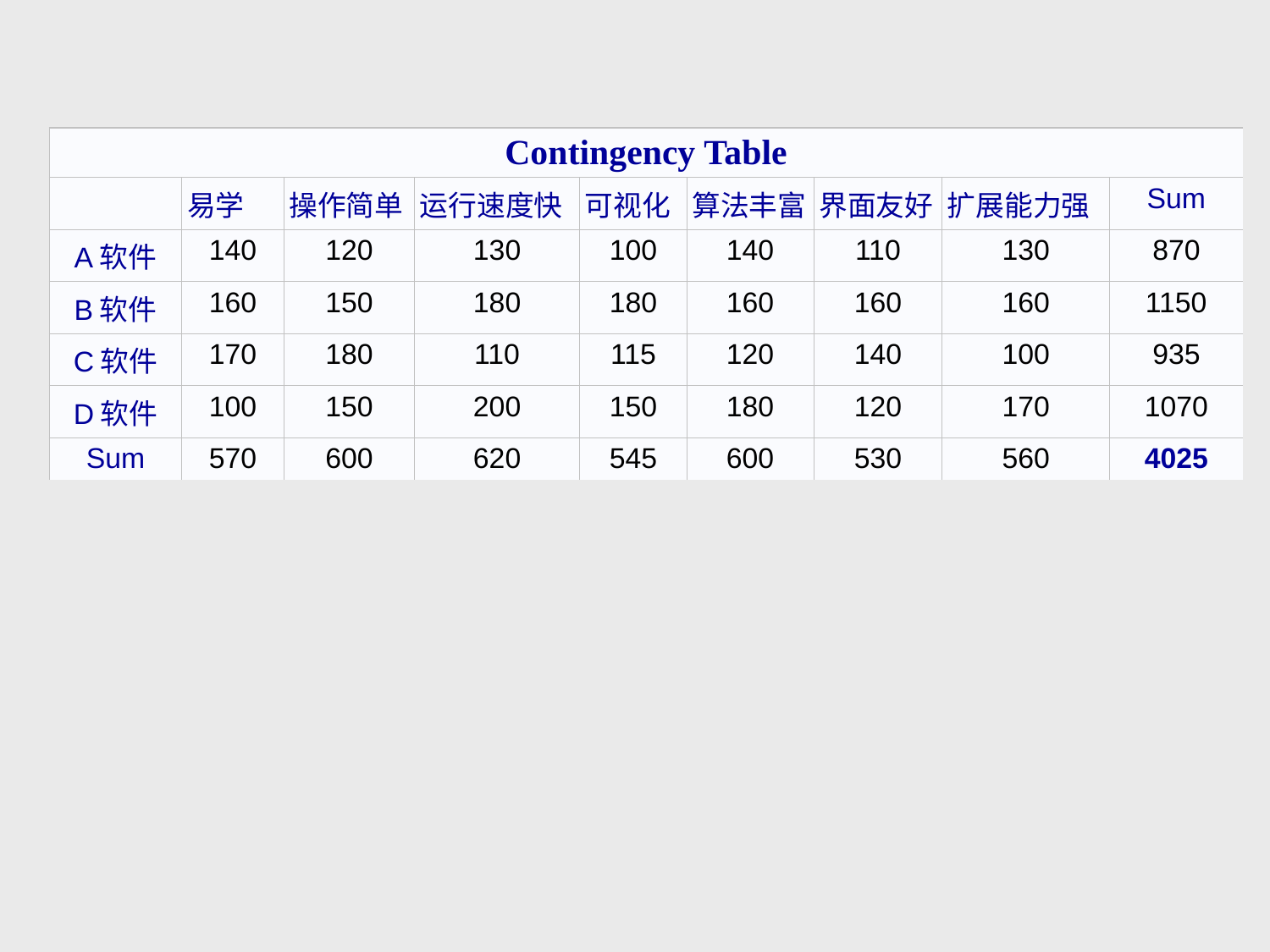

| Contingency Table |  |  |  |  |  |  |  |  |
| --- | --- | --- | --- | --- | --- | --- | --- | --- |
|  | 易学 | 操作简单 | 运行速度快 | 可视化 | 算法丰富 | 界面友好 | 扩展能力强 | Sum |
| A软件 | 140 | 120 | 130 | 100 | 140 | 110 | 130 | 870 |
| B软件 | 160 | 150 | 180 | 180 | 160 | 160 | 160 | 1150 |
| C软件 | 170 | 180 | 110 | 115 | 120 | 140 | 100 | 935 |
| D软件 | 100 | 150 | 200 | 150 | 180 | 120 | 170 | 1070 |
| Sum | 570 | 600 | 620 | 545 | 600 | 530 | 560 | 4025 |